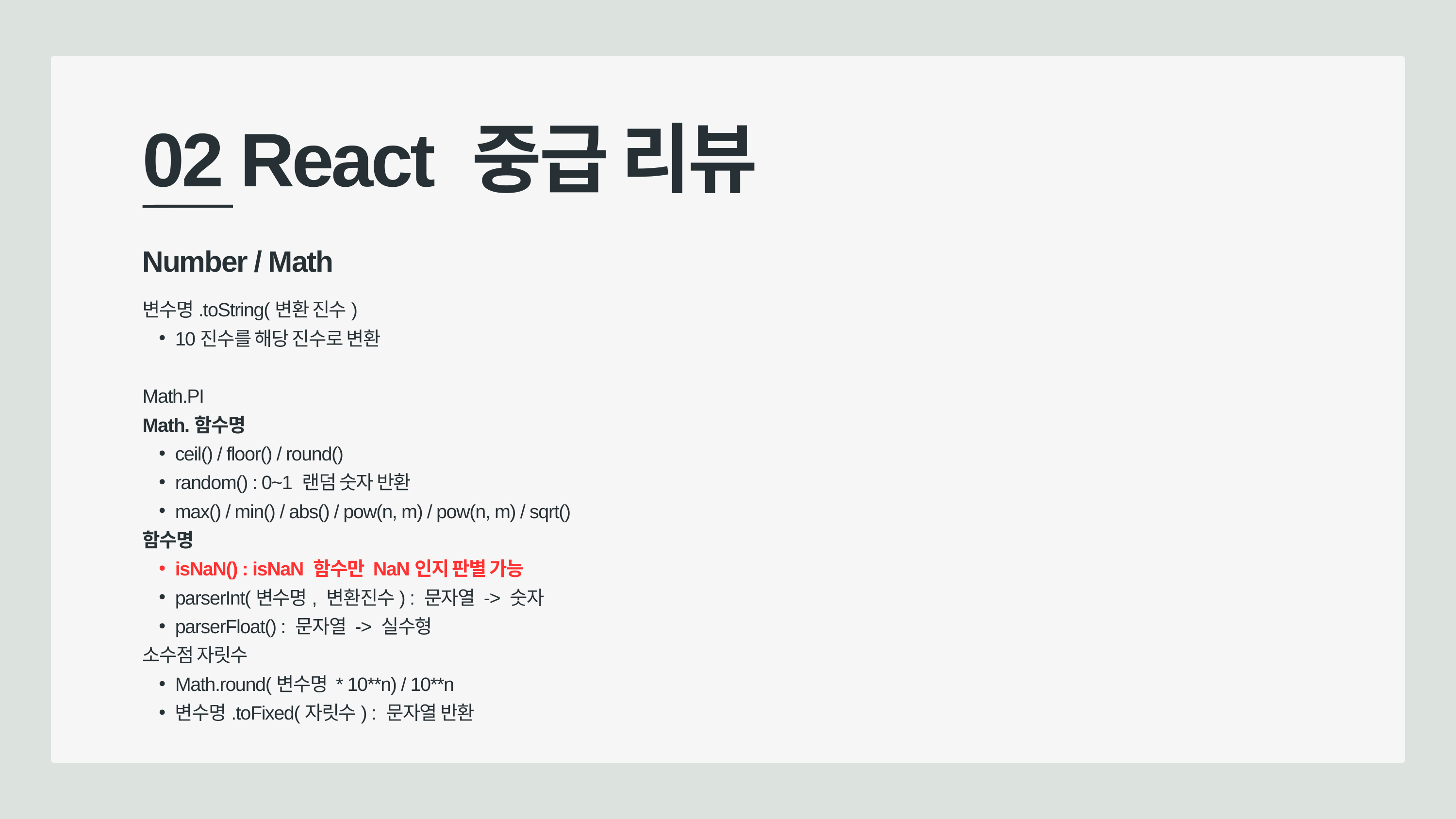

02 React 중급 리뷰

Number / Math
변수명.toString(변환 진수)
10진수를 해당 진수로 변환

Math.PI
Math.함수명
ceil() / floor() / round()
random() : 0~1 랜덤 숫자 반환
max() / min() / abs() / pow(n, m) / pow(n, m) / sqrt()
함수명
isNaN() : isNaN 함수만 NaN인지 판별 가능
parserInt(변수명, 변환진수) : 문자열 -> 숫자
parserFloat() : 문자열 -> 실수형
소수점 자릿수
Math.round(변수명 * 10**n) / 10**n
변수명.toFixed(자릿수) : 문자열 반환